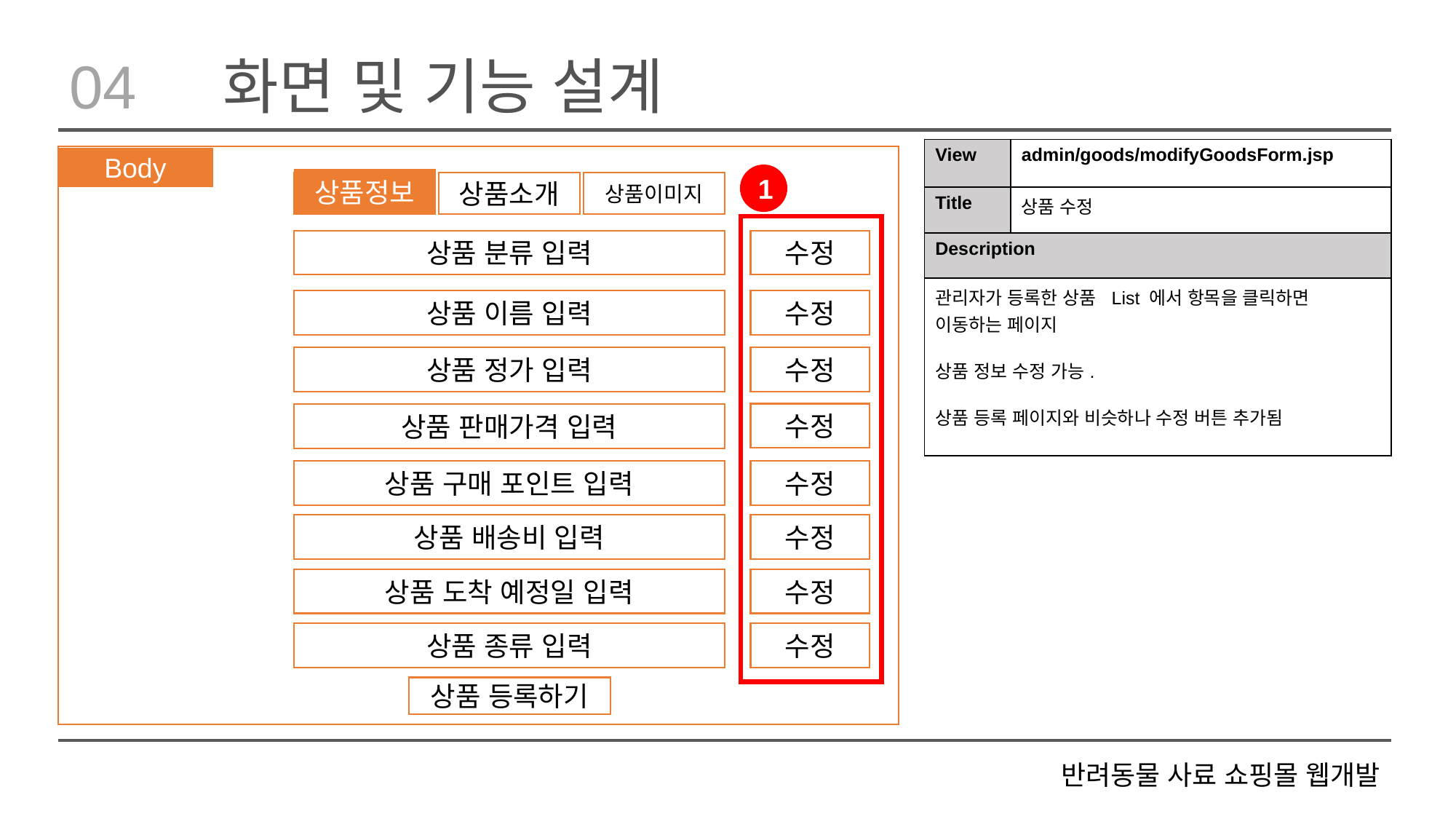

04
화면 및 기능 설계
| View | admin/goods/modifyGoodsForm.jsp |
| --- | --- |
| Title | 상품 수정 |
| Description |  |
| 관리자가 등록한 상품 List 에서 항목을 클릭하면 이동하는 페이지 상품 정보 수정 가능. 상품 등록 페이지와 비슷하나 수정 버튼 추가됨 |  |

Body
1
상품정보
상품정보
상품소개
상품이미지

상품 분류 입력
수정
상품 이름 입력
수정
상품 정가 입력
수정
수정
상품 판매가격 입력
상품 구매 포인트 입력
수정
상품 배송비 입력
수정
상품 도착 예정일 입력
수정
수정
상품 종류 입력
상품 등록하기
반려동물 사료 쇼핑몰 웹개발